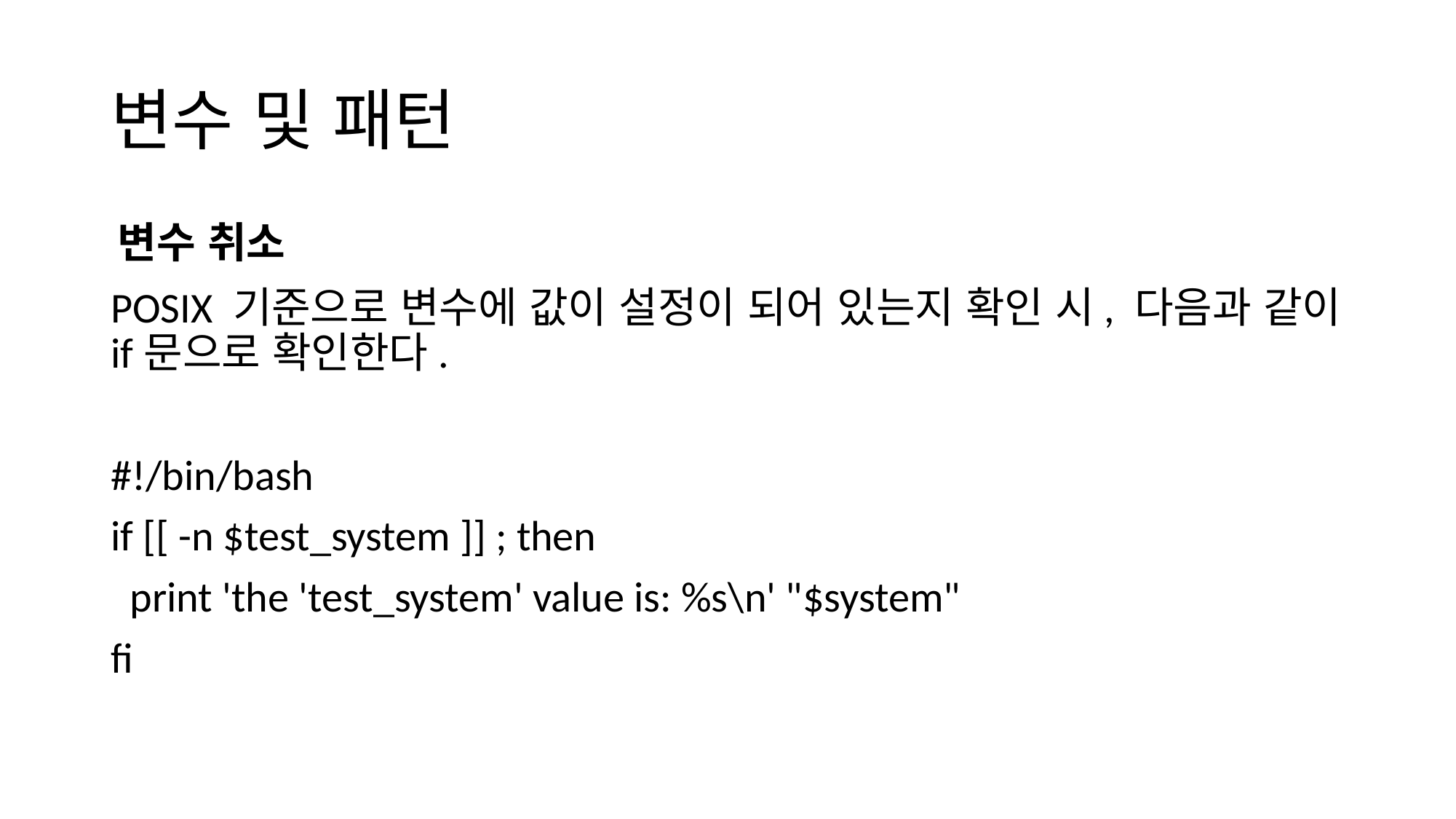

# 변수 및 패턴
변수 취소
POSIX 기준으로 변수에 값이 설정이 되어 있는지 확인 시, 다음과 같이 if문으로 확인한다.

#!/bin/bash
if [[ -n $test_system ]] ; then
  print 'the 'test_system' value is: %s\n' "$system"
fi